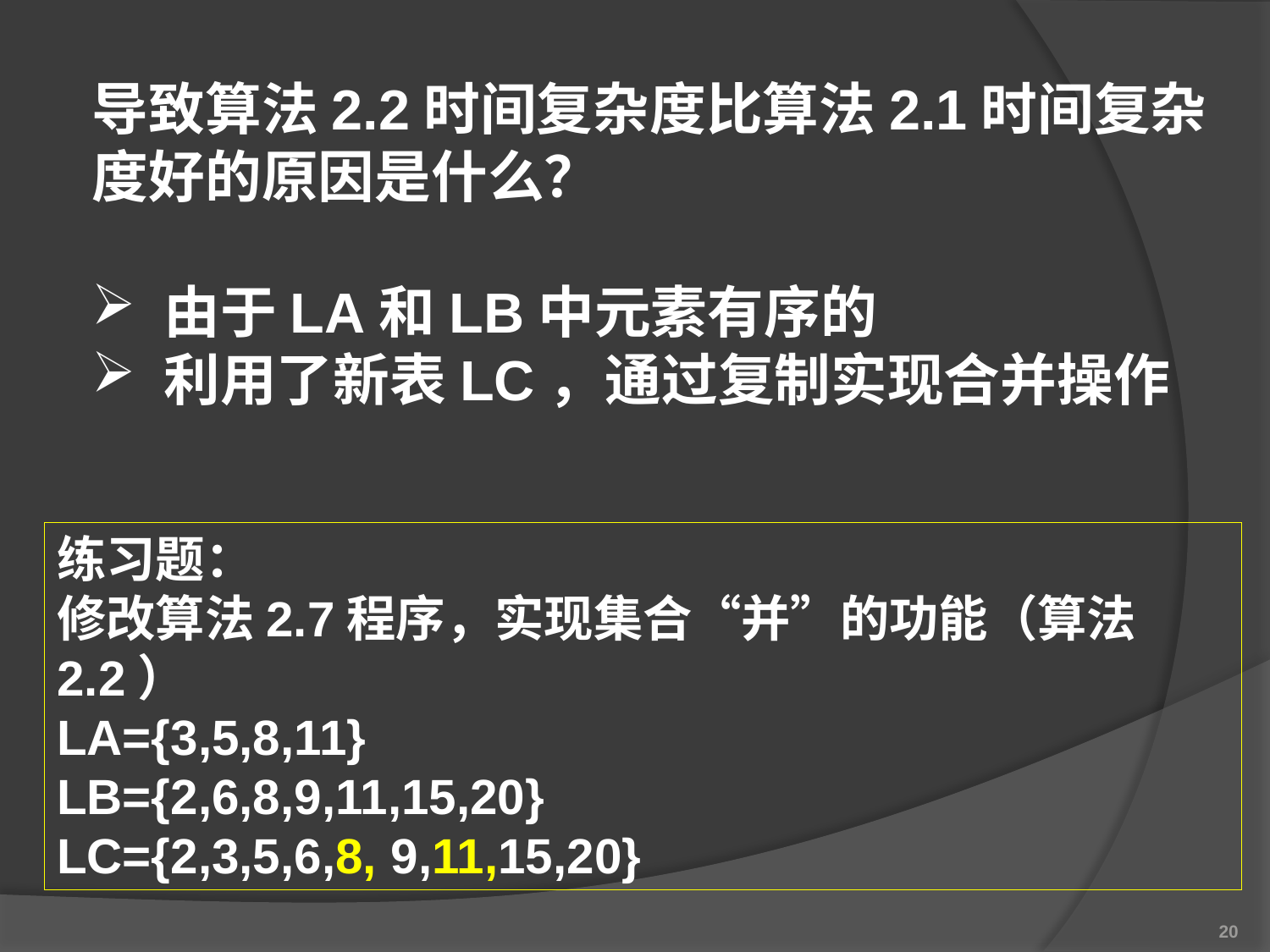

导致算法2.2时间复杂度比算法2.1时间复杂度好的原因是什么？

 由于LA和LB中元素有序的
 利用了新表LC，通过复制实现合并操作
练习题：
修改算法2.7程序，实现集合“并”的功能（算法2.2）
LA={3,5,8,11}
LB={2,6,8,9,11,15,20}
LC={2,3,5,6,8, 9,11,15,20}
20